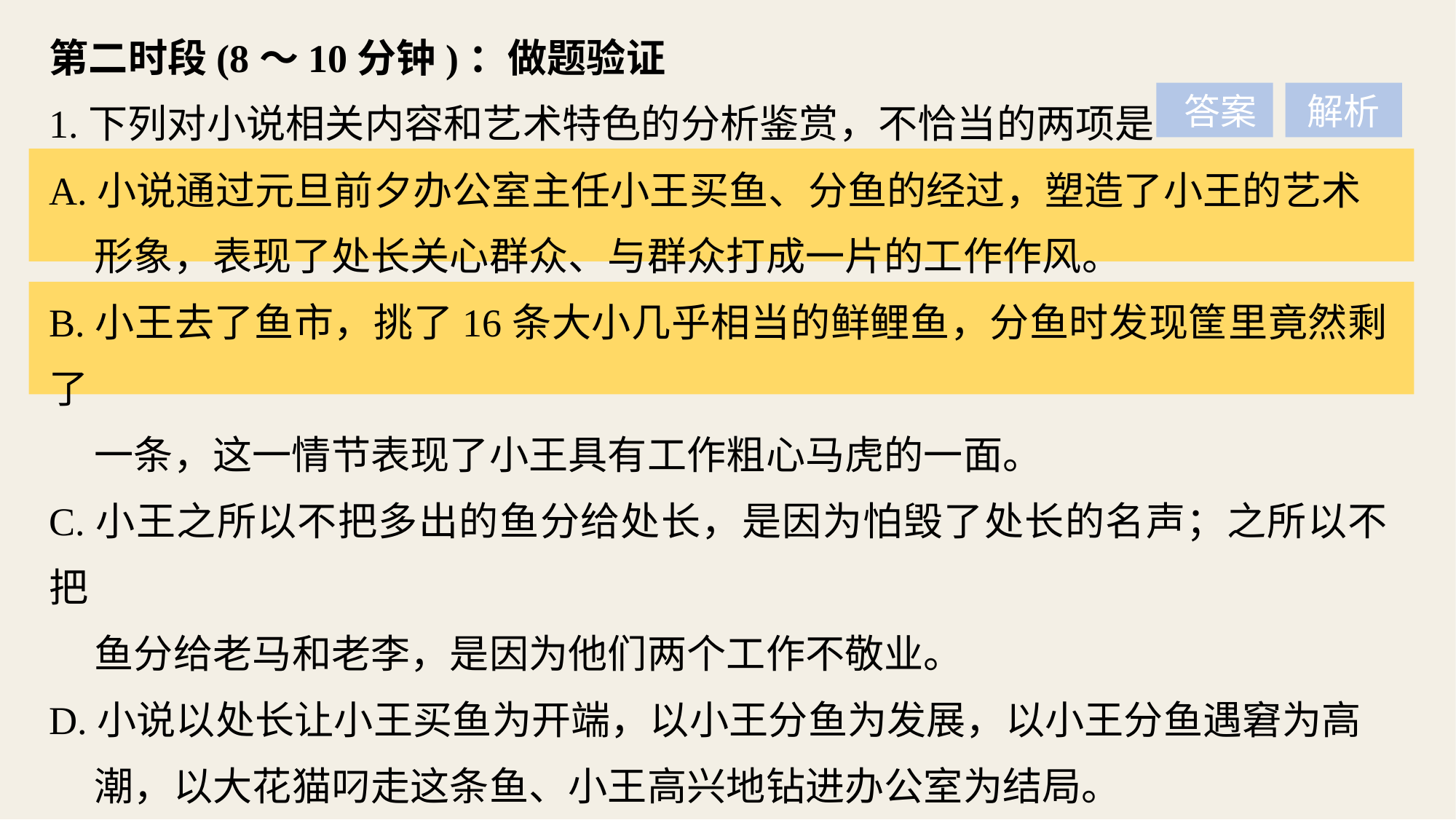

第二时段(8～10分钟)：做题验证
1.下列对小说相关内容和艺术特色的分析鉴赏，不恰当的两项是
A.小说通过元旦前夕办公室主任小王买鱼、分鱼的经过，塑造了小王的艺术
    形象，表现了处长关心群众、与群众打成一片的工作作风。
B.小王去了鱼市，挑了16条大小几乎相当的鲜鲤鱼，分鱼时发现筐里竟然剩了
    一条，这一情节表现了小王具有工作粗心马虎的一面。
C.小王之所以不把多出的鱼分给处长，是因为怕毁了处长的名声；之所以不把
    鱼分给老马和老李，是因为他们两个工作不敬业。
D.小说以处长让小王买鱼为开端，以小王分鱼为发展，以小王分鱼遇窘为高
    潮，以大花猫叼走这条鱼、小王高兴地钻进办公室为结局。
E.小说三次描写小王揩擦眼镜，前两次揩擦眼镜表现了找到分鱼方案的轻松心
    情，第三次揩擦眼镜表现出找不到最佳方案的焦虑心情。
 答案
解析